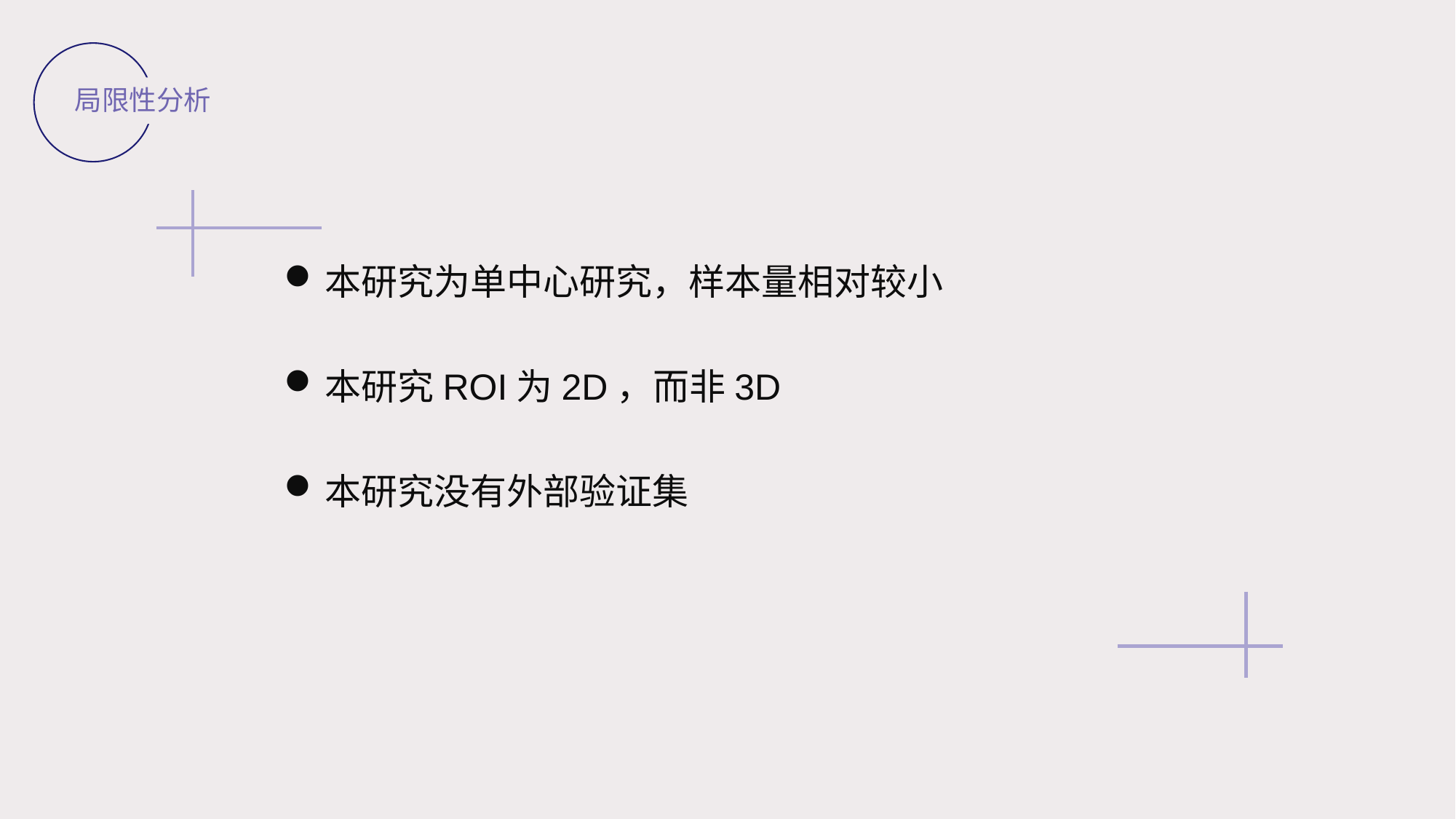

局限性分析
本研究为单中心研究，样本量相对较小

本研究ROI为2D，而非3D

本研究没有外部验证集